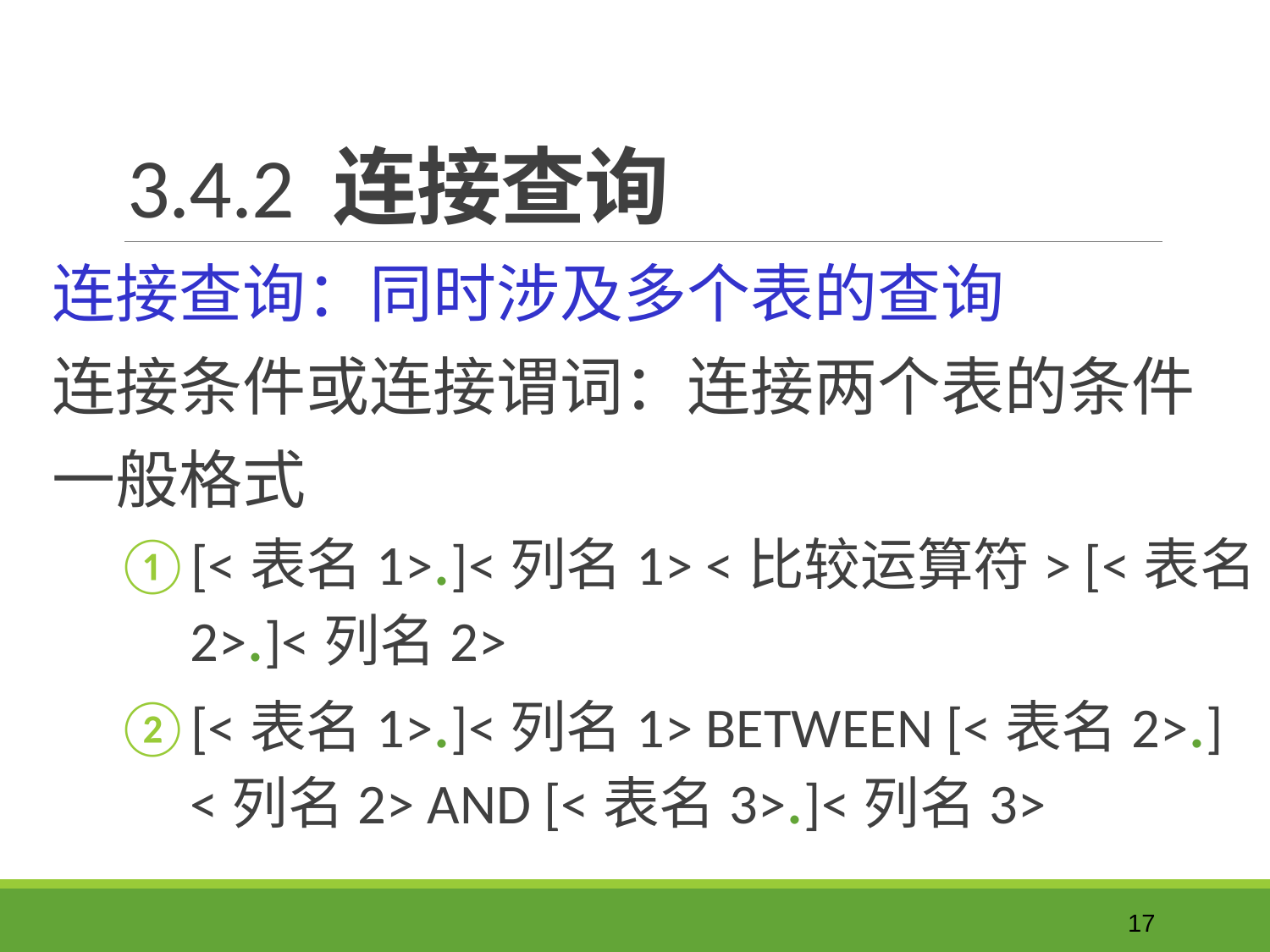

# 3.4.2 连接查询
连接查询：同时涉及多个表的查询
连接条件或连接谓词：连接两个表的条件
一般格式
[<表名1>.]<列名1> <比较运算符> [<表名2>.]<列名2>
[<表名1>.]<列名1> BETWEEN [<表名2>.]
<列名2> AND [<表名3>.]<列名3>
17